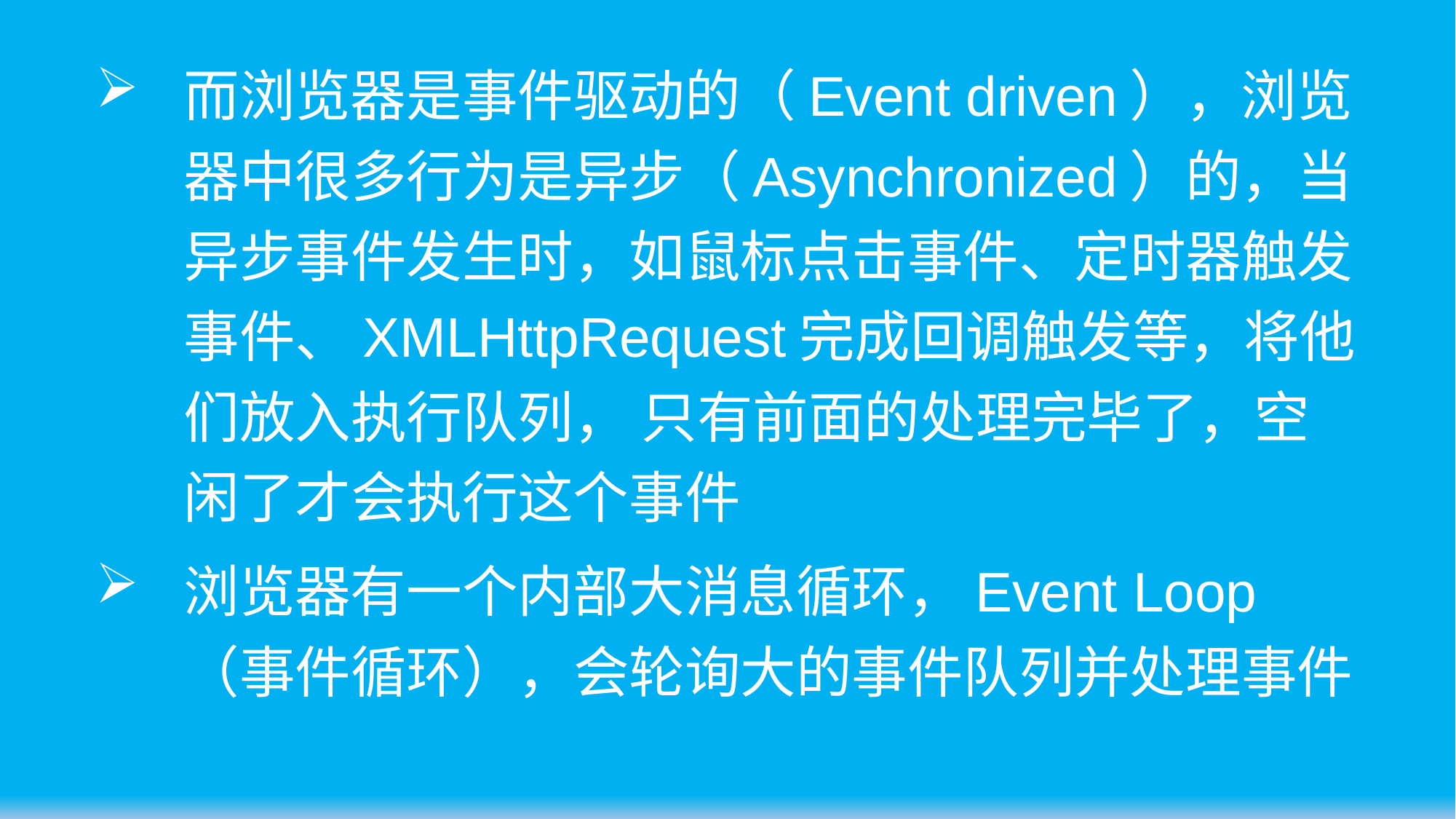

而浏览器是事件驱动的（Event driven），浏览器中很多行为是异步（Asynchronized）的，当异步事件发生时，如鼠标点击事件、定时器触发事件、XMLHttpRequest完成回调触发等，将他们放入执行队列， 只有前面的处理完毕了，空闲了才会执行这个事件
浏览器有一个内部大消息循环，Event Loop（事件循环），会轮询大的事件队列并处理事件